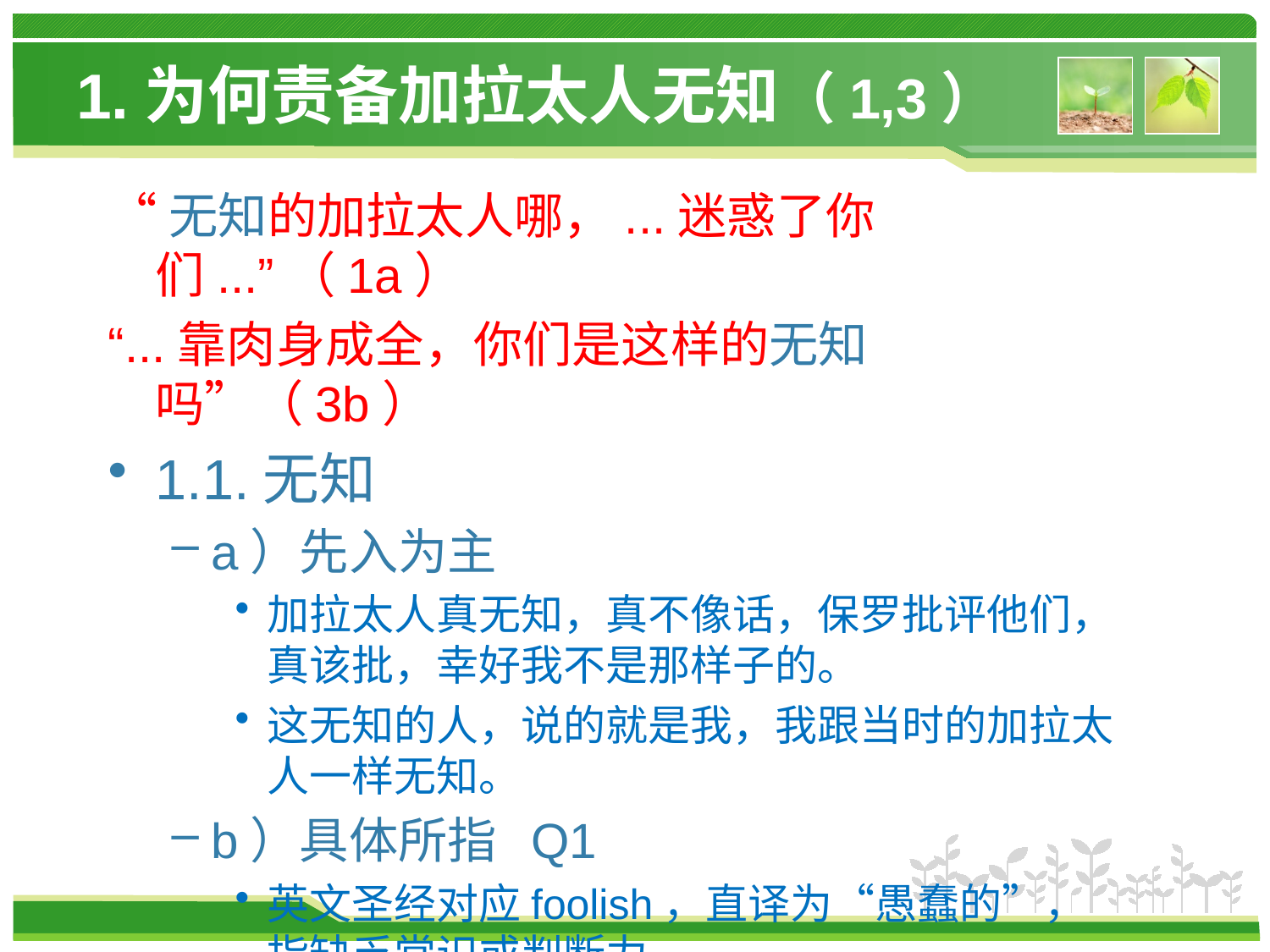

# 1.为何责备加拉太人无知（1,3）
“无知的加拉太人哪，...迷惑了你们...”（1a）
“...靠肉身成全，你们是这样的无知吗”（3b）
1.1.无知
a）先入为主
加拉太人真无知，真不像话，保罗批评他们，真该批，幸好我不是那样子的。
这无知的人，说的就是我，我跟当时的加拉太人一样无知。
b）具体所指  Q1
英文圣经对应foolish，直译为“愚蠢的”，指缺乏常识或判断力。